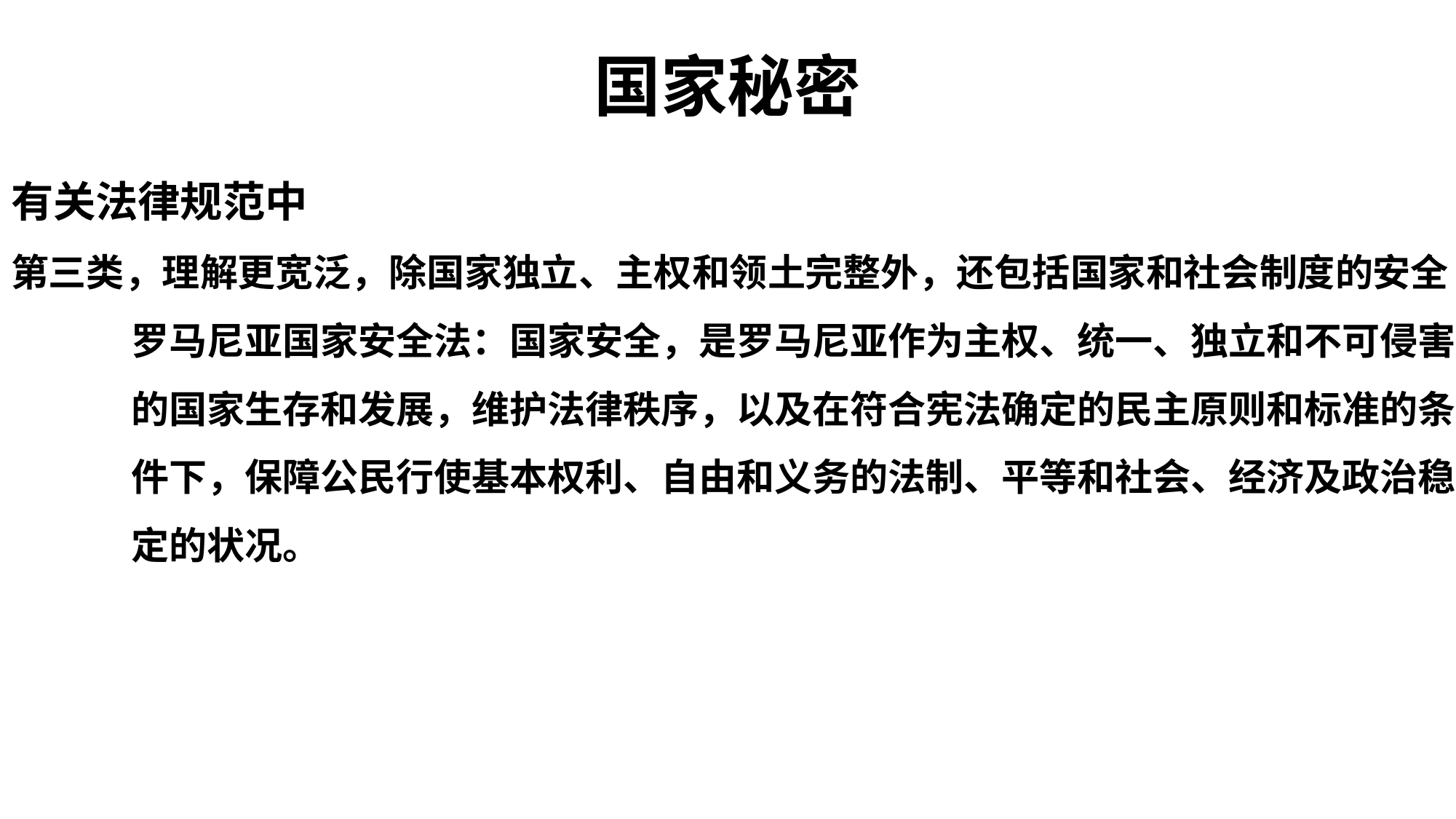

# 国家秘密
有关法律规范中
第三类，理解更宽泛，除国家独立、主权和领土完整外，还包括国家和社会制度的安全
             罗马尼亚国家安全法：国家安全，是罗马尼亚作为主权、统一、独立和不可侵害
             的国家生存和发展，维护法律秩序，以及在符合宪法确定的民主原则和标准的条
             件下，保障公民行使基本权利、自由和义务的法制、平等和社会、经济及政治稳
             定的状况。